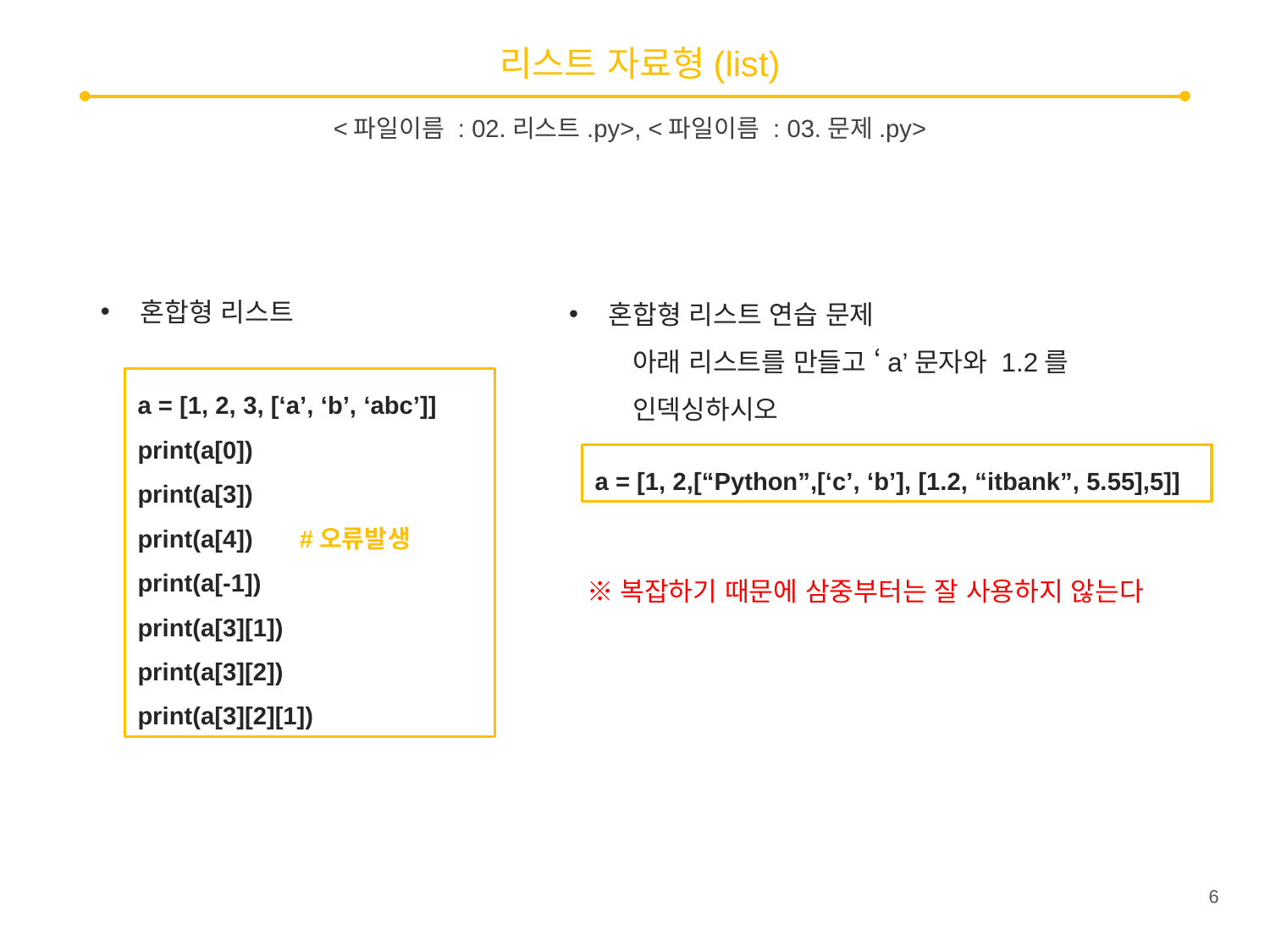

# 리스트 자료형(list)
<파일이름 : 02.리스트.py>, <파일이름 : 03.문제.py>
혼합형 리스트
혼합형 리스트 연습 문제
아래 리스트를 만들고 ‘a’문자와 1.2를 인덱싱하시오
a = [1, 2, 3, [‘a’, ‘b’, ‘abc’]]
print(a[0])
print(a[3])
print(a[4])	     #오류발생
print(a[-1])
print(a[3][1])
print(a[3][2])
print(a[3][2][1])
a = [1, 2,[“Python”,[‘c’, ‘b’], [1.2, “itbank”, 5.55],5]]
※복잡하기 때문에 삼중부터는 잘 사용하지 않는다